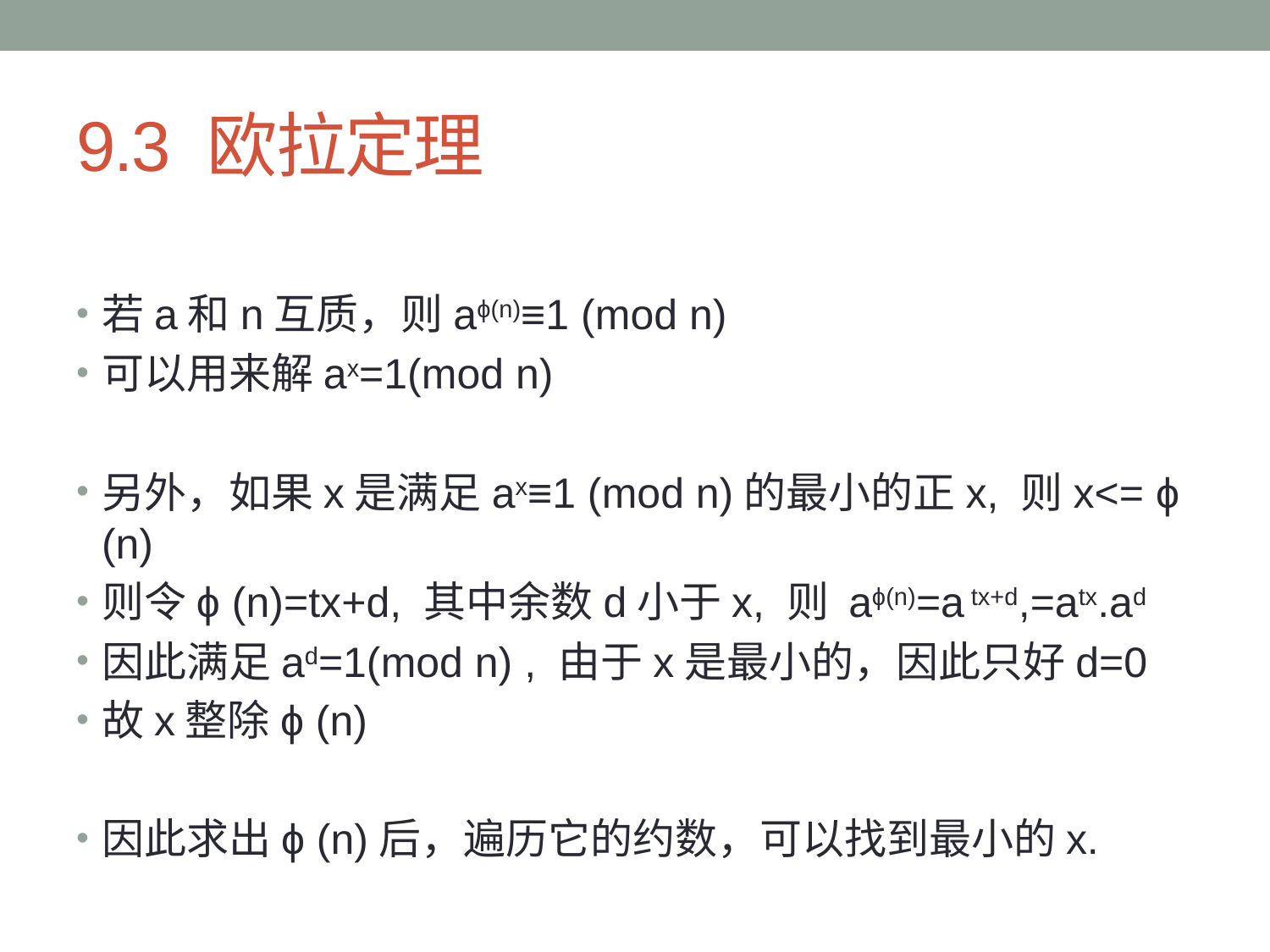

# 9.3 欧拉定理

若a和n互质，则aϕ(n)≡1 (mod n)
可以用来解ax=1(mod n)

另外，如果x是满足ax≡1 (mod n)的最小的正x, 则x<= ϕ (n)
则令ϕ (n)=tx+d, 其中余数d小于x, 则 aϕ(n)=a tx+d,=atx.ad
因此满足ad=1(mod n) , 由于x是最小的，因此只好d=0
故x整除ϕ (n)

因此求出ϕ (n)后，遍历它的约数，可以找到最小的x.